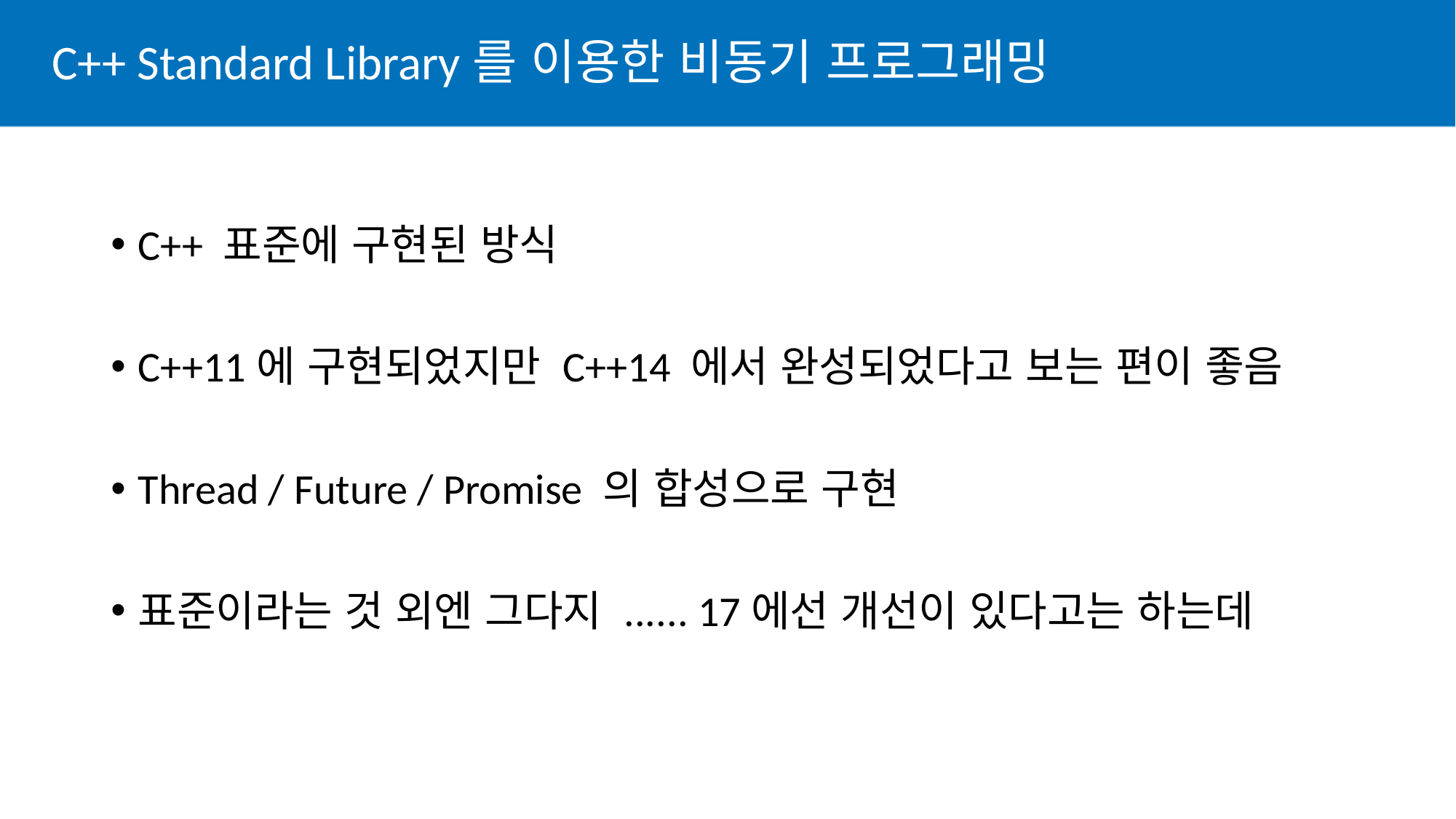

# C++ Standard Library를 이용한 비동기 프로그래밍
C++ 표준에 구현된 방식

C++11에 구현되었지만 C++14 에서 완성되었다고 보는 편이 좋음

Thread / Future / Promise 의 합성으로 구현

표준이라는 것 외엔 그다지 ...... 17에선 개선이 있다고는 하는데